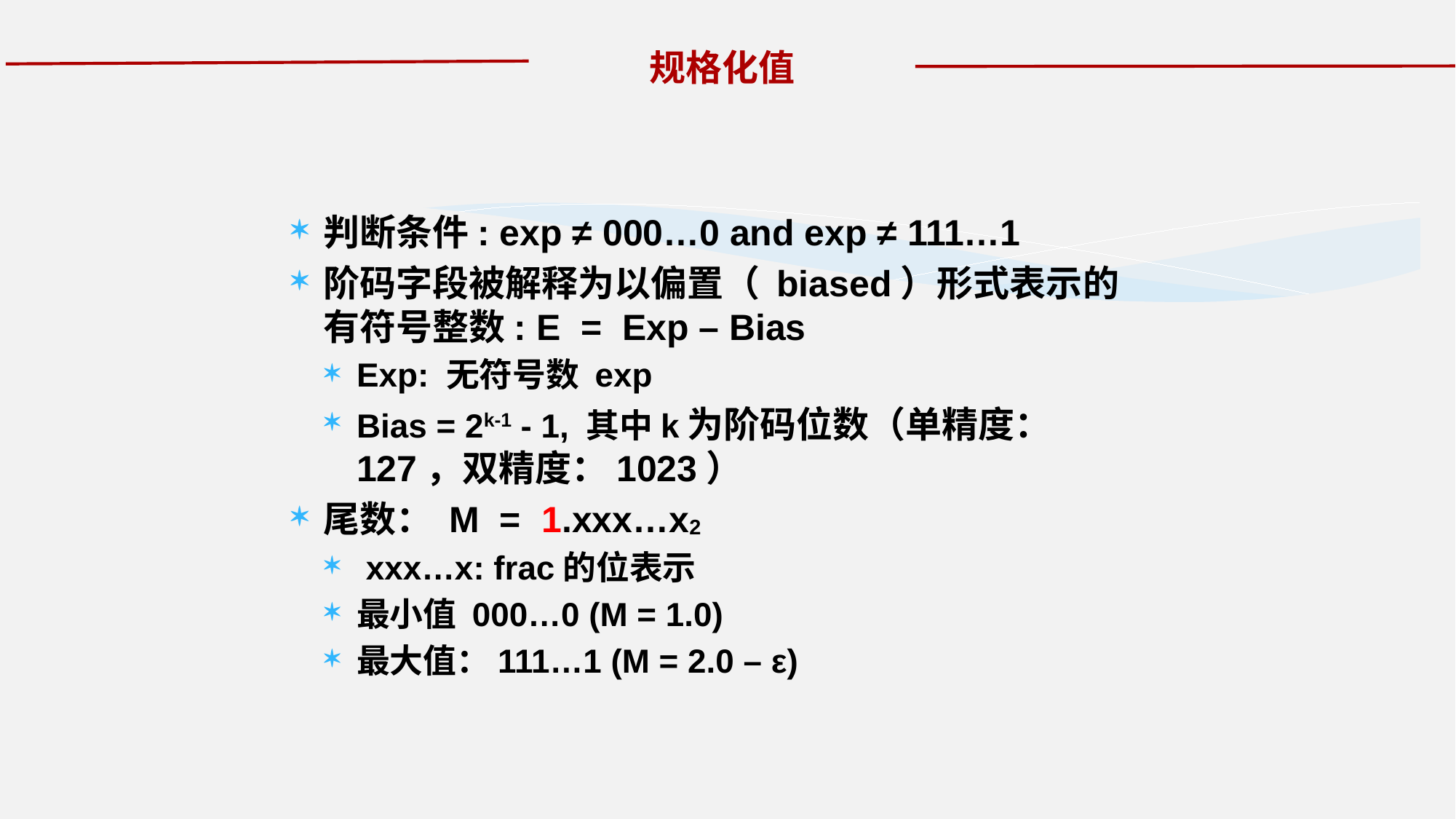

规格化值
判断条件: exp ≠ 000…0 and exp ≠ 111…1
阶码字段被解释为以偏置（ biased）形式表示的有符号整数: E  =  Exp – Bias
Exp: 无符号数 exp
Bias = 2k-1 - 1, 其中k为阶码位数（单精度：127，双精度：1023）
尾数： M  =  1.xxx…x2
 xxx…x: frac的位表示
最小值 000…0 (M = 1.0)
最大值：111…1 (M = 2.0 – ε)